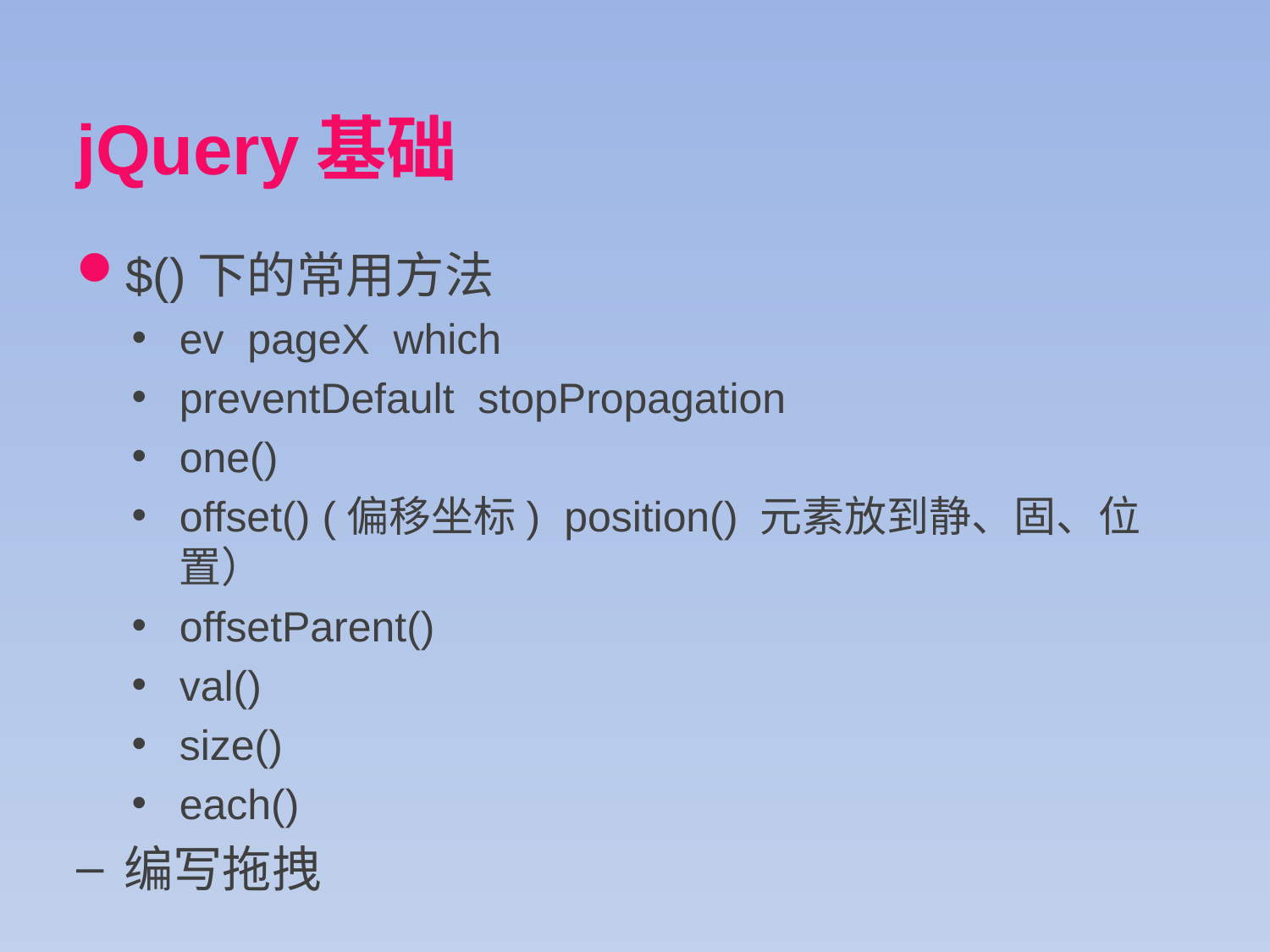

# jQuery基础
$()下的常用方法
ev  pageX  which
preventDefault  stopPropagation
one()
offset() (偏移坐标)  position() 元素放到静、固、位置）
offsetParent()
val()
size()
each()
编写拖拽